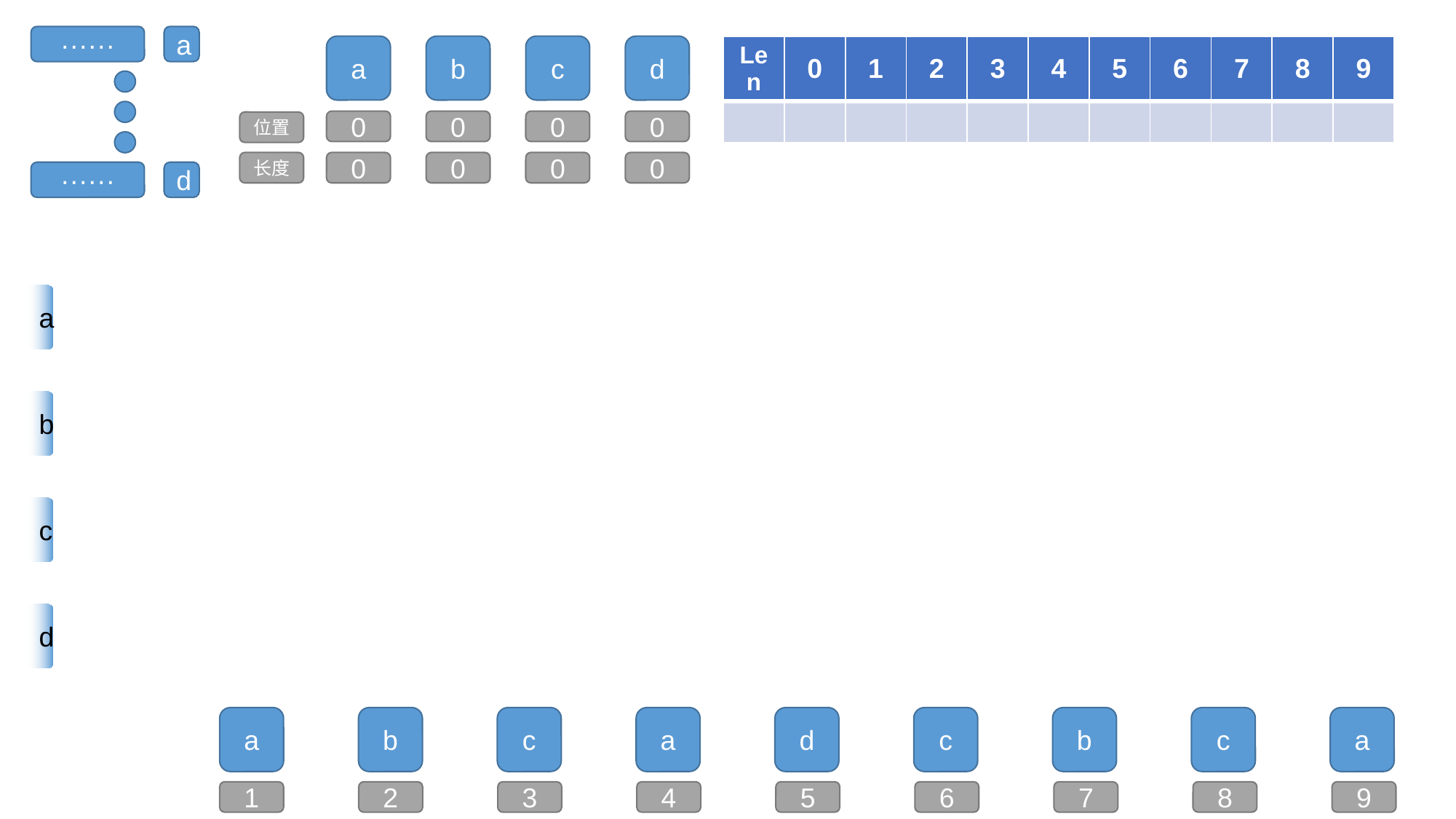

······
a
a
0
0
b
0
0
c
0
0
d
0
0
| Len | 0 | 1 | 2 | 3 | 4 | 5 | 6 | 7 | 8 | 9 |
| --- | --- | --- | --- | --- | --- | --- | --- | --- | --- | --- |
|  |  |  |  |  |  |  |  |  |  |  |

位置
长度

······
d
a
b
c
d
d
b
a
b
c
c
a
c
a
1
2
3
4
5
6
7
8
9